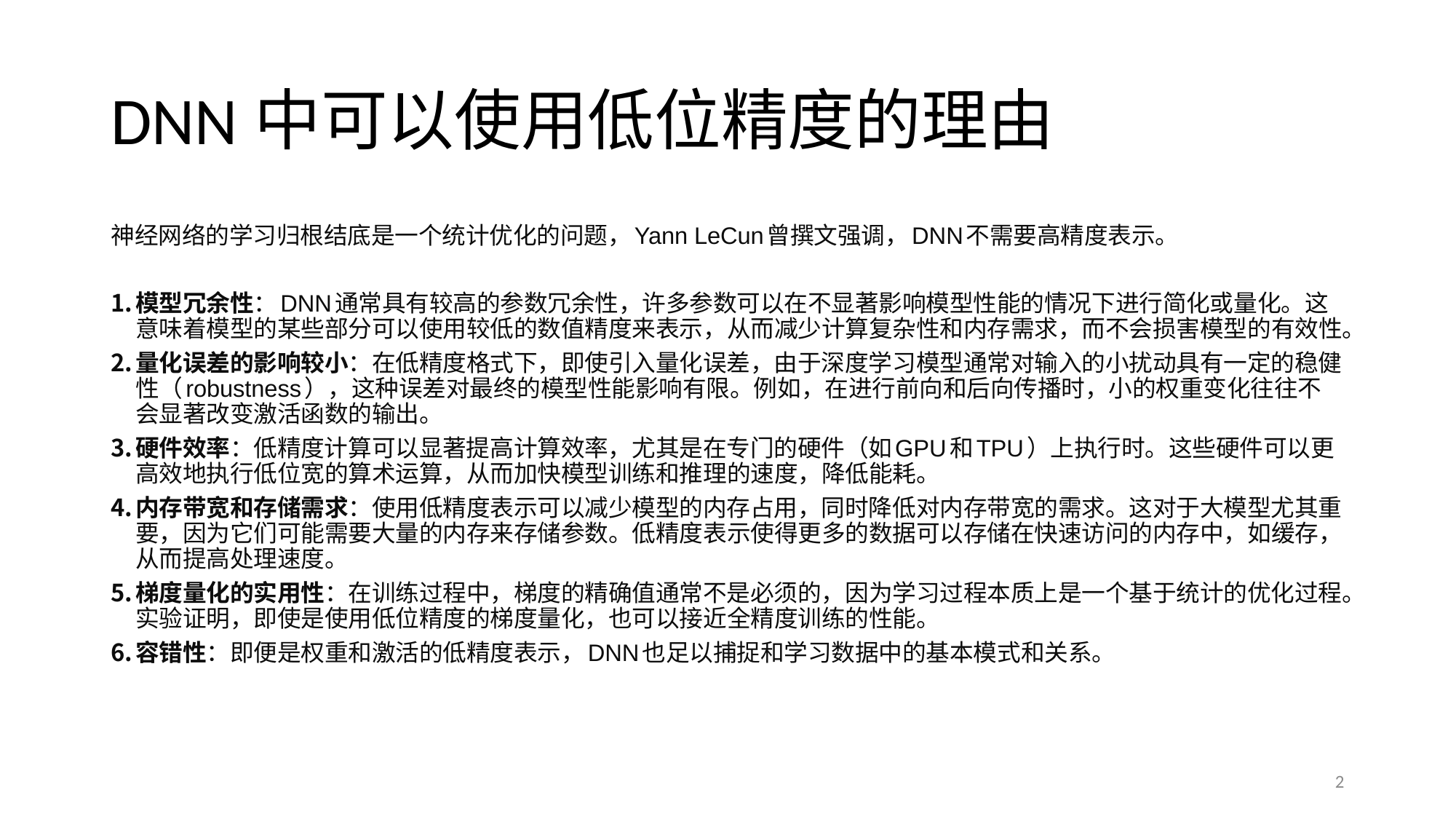

# DNN中可以使用低位精度的理由
神经网络的学习归根结底是一个统计优化的问题，Yann LeCun曾撰文强调，DNN不需要高精度表示。

模型冗余性：DNN通常具有较高的参数冗余性，许多参数可以在不显著影响模型性能的情况下进行简化或量化。这意味着模型的某些部分可以使用较低的数值精度来表示，从而减少计算复杂性和内存需求，而不会损害模型的有效性。
量化误差的影响较小：在低精度格式下，即使引入量化误差，由于深度学习模型通常对输入的小扰动具有一定的稳健性（robustness），这种误差对最终的模型性能影响有限。例如，在进行前向和后向传播时，小的权重变化往往不会显著改变激活函数的输出。
硬件效率：低精度计算可以显著提高计算效率，尤其是在专门的硬件（如GPU和TPU）上执行时。这些硬件可以更高效地执行低位宽的算术运算，从而加快模型训练和推理的速度，降低能耗。
内存带宽和存储需求：使用低精度表示可以减少模型的内存占用，同时降低对内存带宽的需求。这对于大模型尤其重要，因为它们可能需要大量的内存来存储参数。低精度表示使得更多的数据可以存储在快速访问的内存中，如缓存，从而提高处理速度。
梯度量化的实用性：在训练过程中，梯度的精确值通常不是必须的，因为学习过程本质上是一个基于统计的优化过程。实验证明，即使是使用低位精度的梯度量化，也可以接近全精度训练的性能。
容错性：即便是权重和激活的低精度表示，DNN也足以捕捉和学习数据中的基本模式和关系。
2